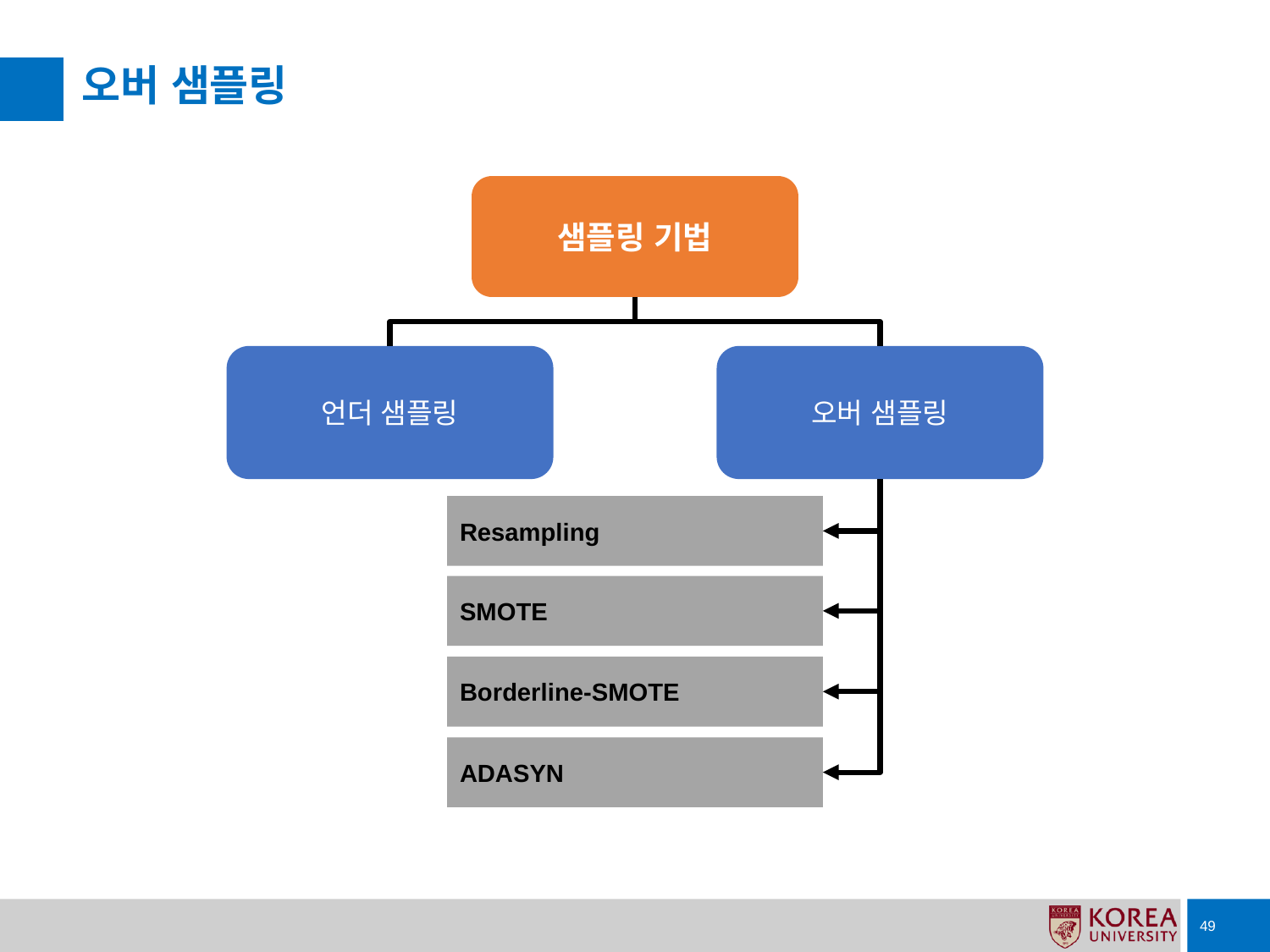

# 오버 샘플링

샘플링 기법
오버 샘플링
언더 샘플링
Resampling
SMOTE
Borderline-SMOTE
ADASYN